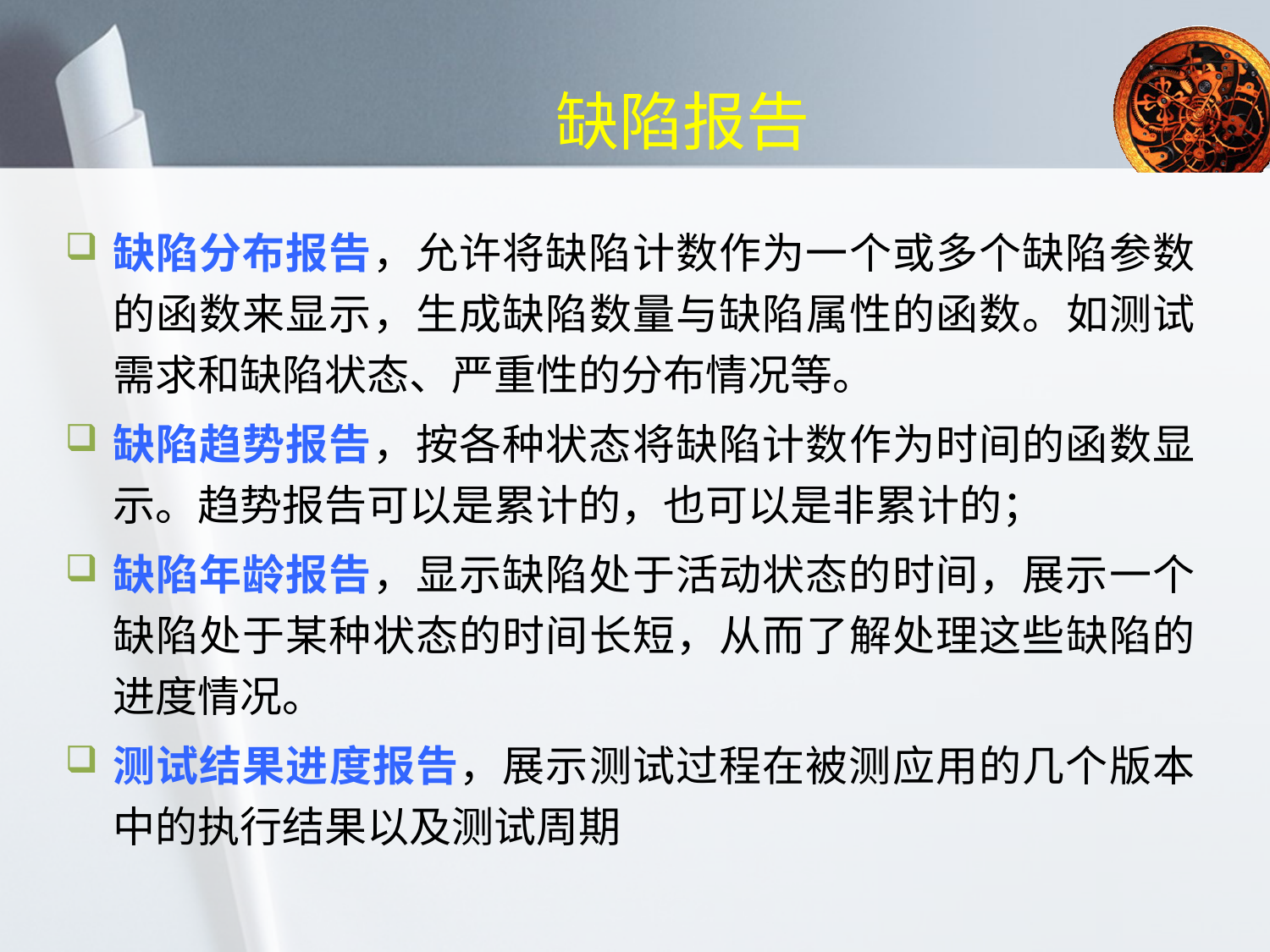

# 缺陷报告
缺陷分布报告，允许将缺陷计数作为一个或多个缺陷参数的函数来显示，生成缺陷数量与缺陷属性的函数。如测试需求和缺陷状态、严重性的分布情况等。
缺陷趋势报告，按各种状态将缺陷计数作为时间的函数显示。趋势报告可以是累计的，也可以是非累计的；
缺陷年龄报告，显示缺陷处于活动状态的时间，展示一个缺陷处于某种状态的时间长短，从而了解处理这些缺陷的进度情况。
测试结果进度报告，展示测试过程在被测应用的几个版本中的执行结果以及测试周期